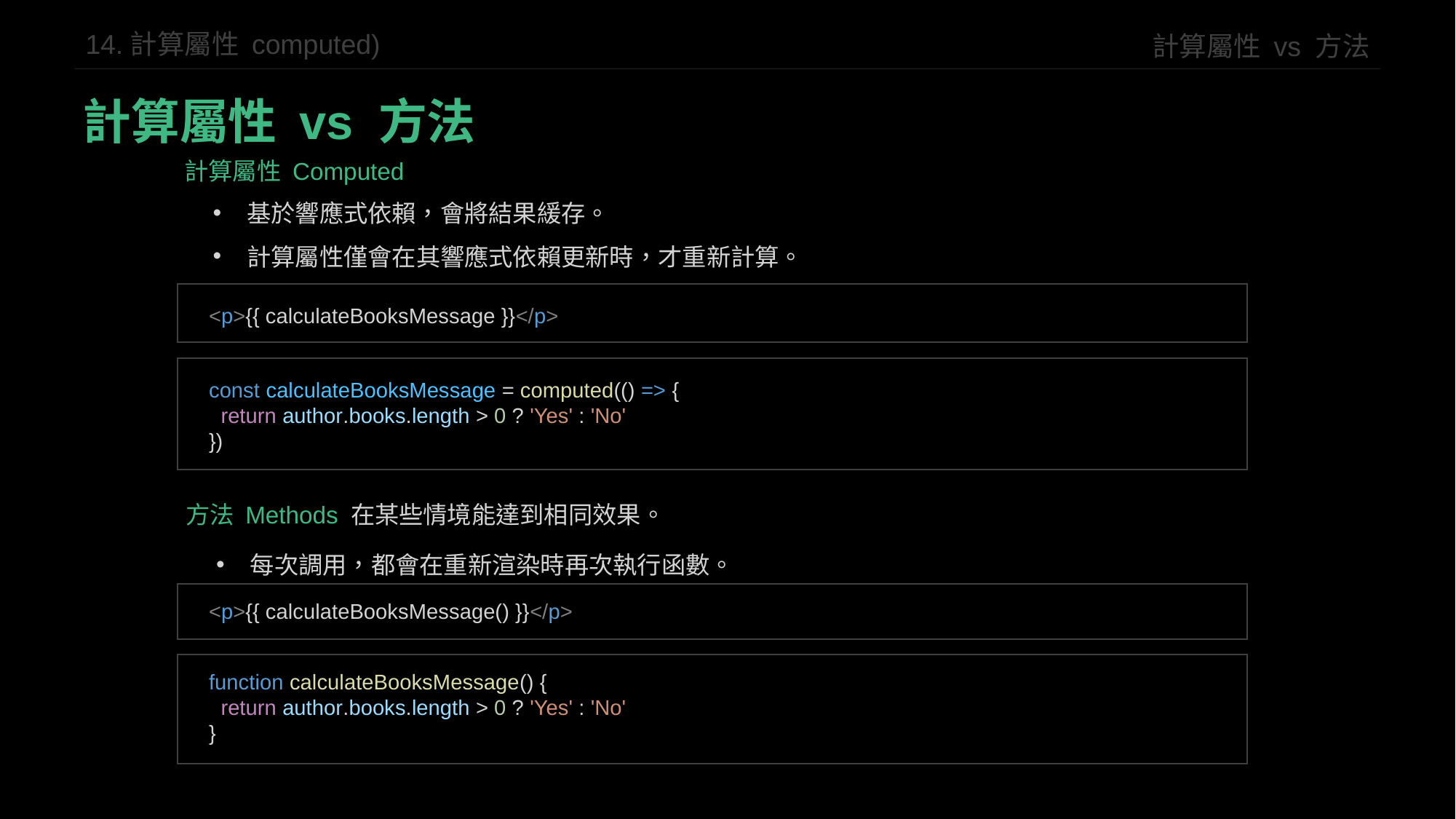

計算屬性 vs 方法
14.計算屬性 computed)
計算屬性 vs 方法
計算屬性 Computed
基於響應式依賴，會將結果緩存。
計算屬性僅會在其響應式依賴更新時，才重新計算。

<p>{{ calculateBooksMessage }}</p>

const calculateBooksMessage = computed(() => {
  return author.books.length > 0 ? 'Yes' : 'No'
})
方法 Methods 在某些情境能達到相同效果。
每次調用，都會在重新渲染時再次執行函數。

<p>{{ calculateBooksMessage() }}</p>

function calculateBooksMessage() {
  return author.books.length > 0 ? 'Yes' : 'No'
}